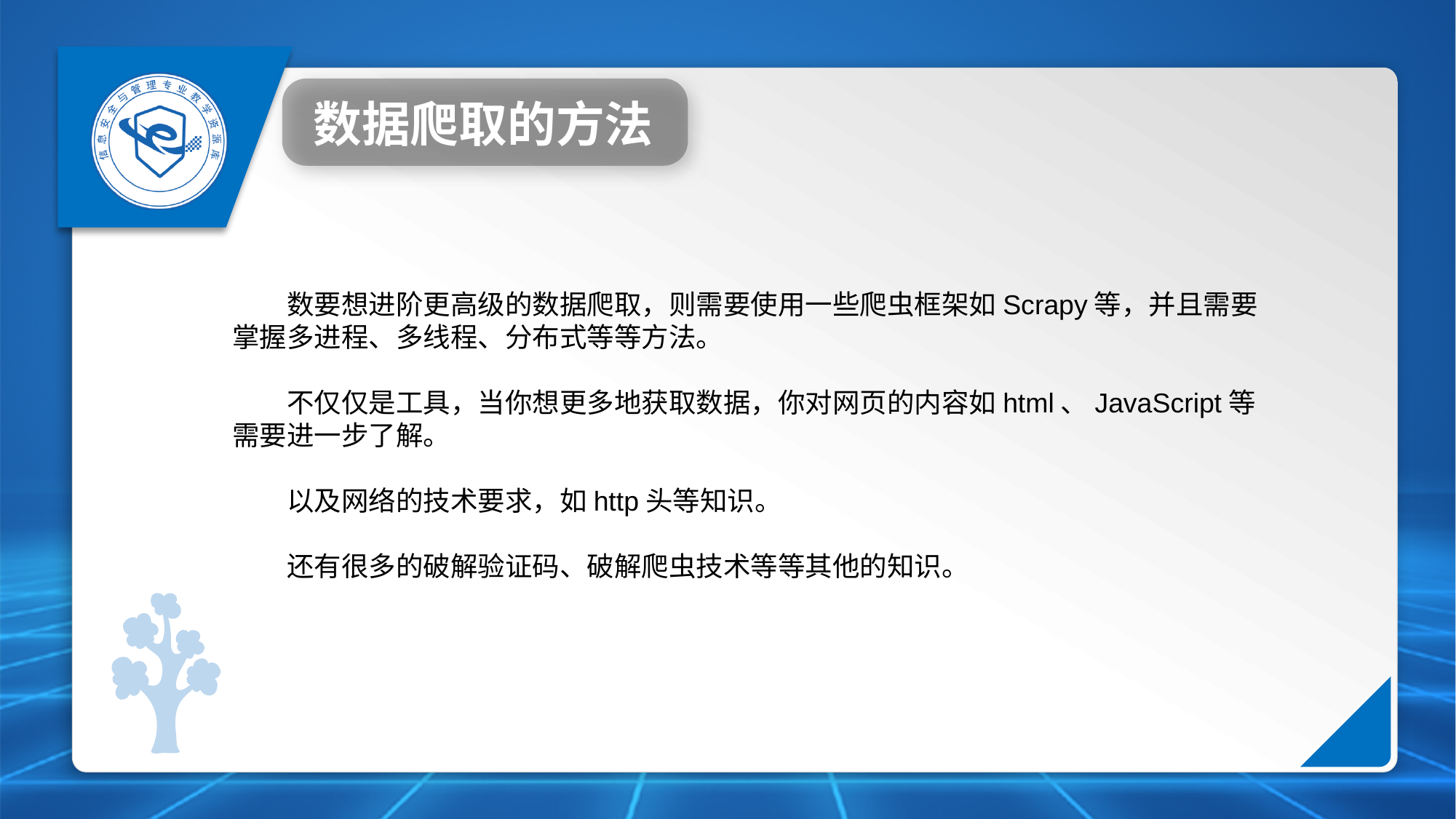

数据爬取的方法

数要想进阶更高级的数据爬取，则需要使用一些爬虫框架如Scrapy等，并且需要掌握多进程、多线程、分布式等等方法。

不仅仅是工具，当你想更多地获取数据，你对网页的内容如html、JavaScript等需要进一步了解。

以及网络的技术要求，如http头等知识。

还有很多的破解验证码、破解爬虫技术等等其他的知识。